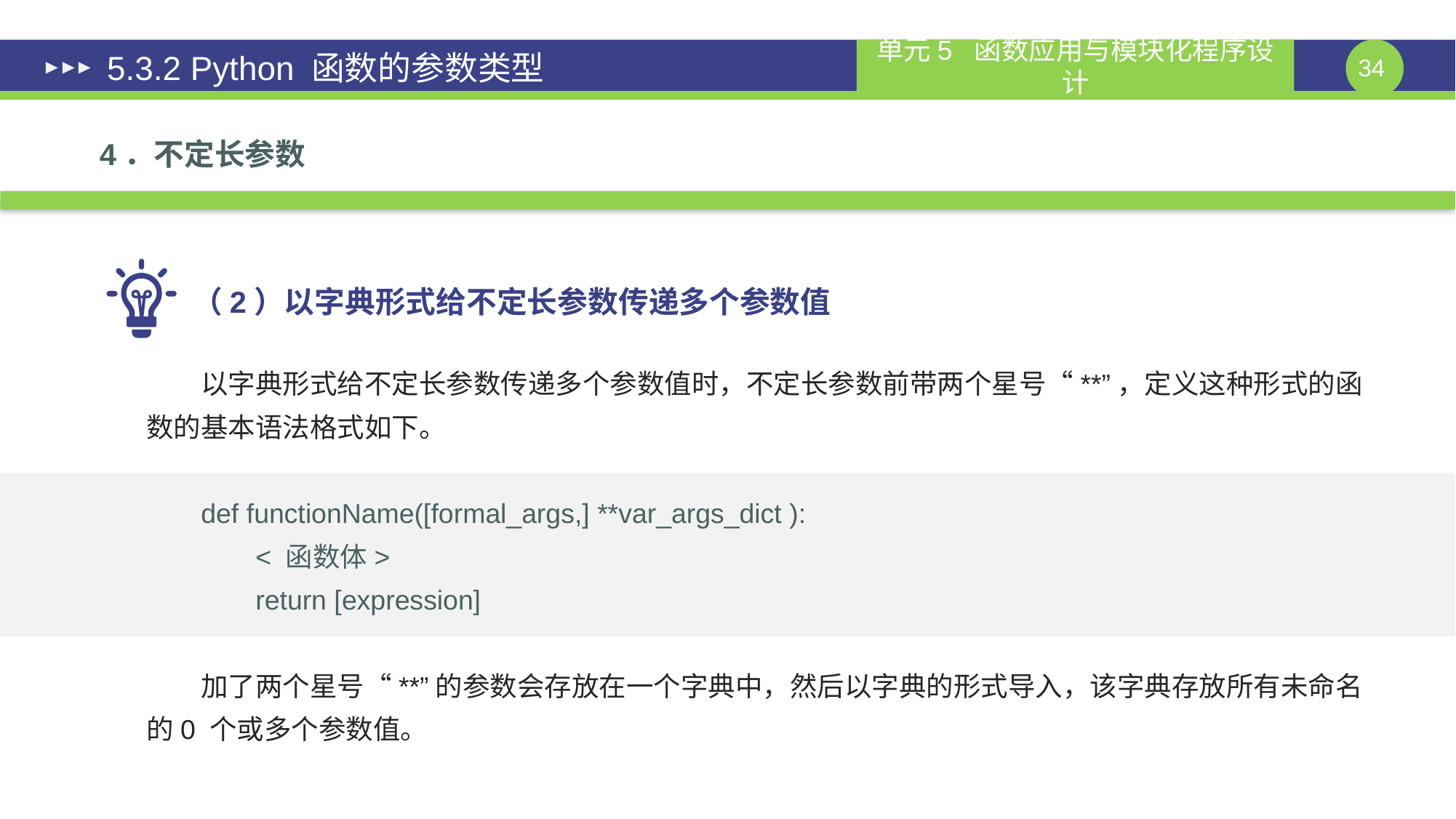

# 5.3.2 Python 函数的参数类型
4．不定长参数

（2）以字典形式给不定长参数传递多个参数值
以字典形式给不定长参数传递多个参数值时，不定长参数前带两个星号“**”，定义这种形式的函数的基本语法格式如下。

def functionName([formal_args,] **var_args_dict ):
	< 函数体>
	return [expression]

加了两个星号“**”的参数会存放在一个字典中，然后以字典的形式导入，该字典存放所有未命名的0 个或多个参数值。